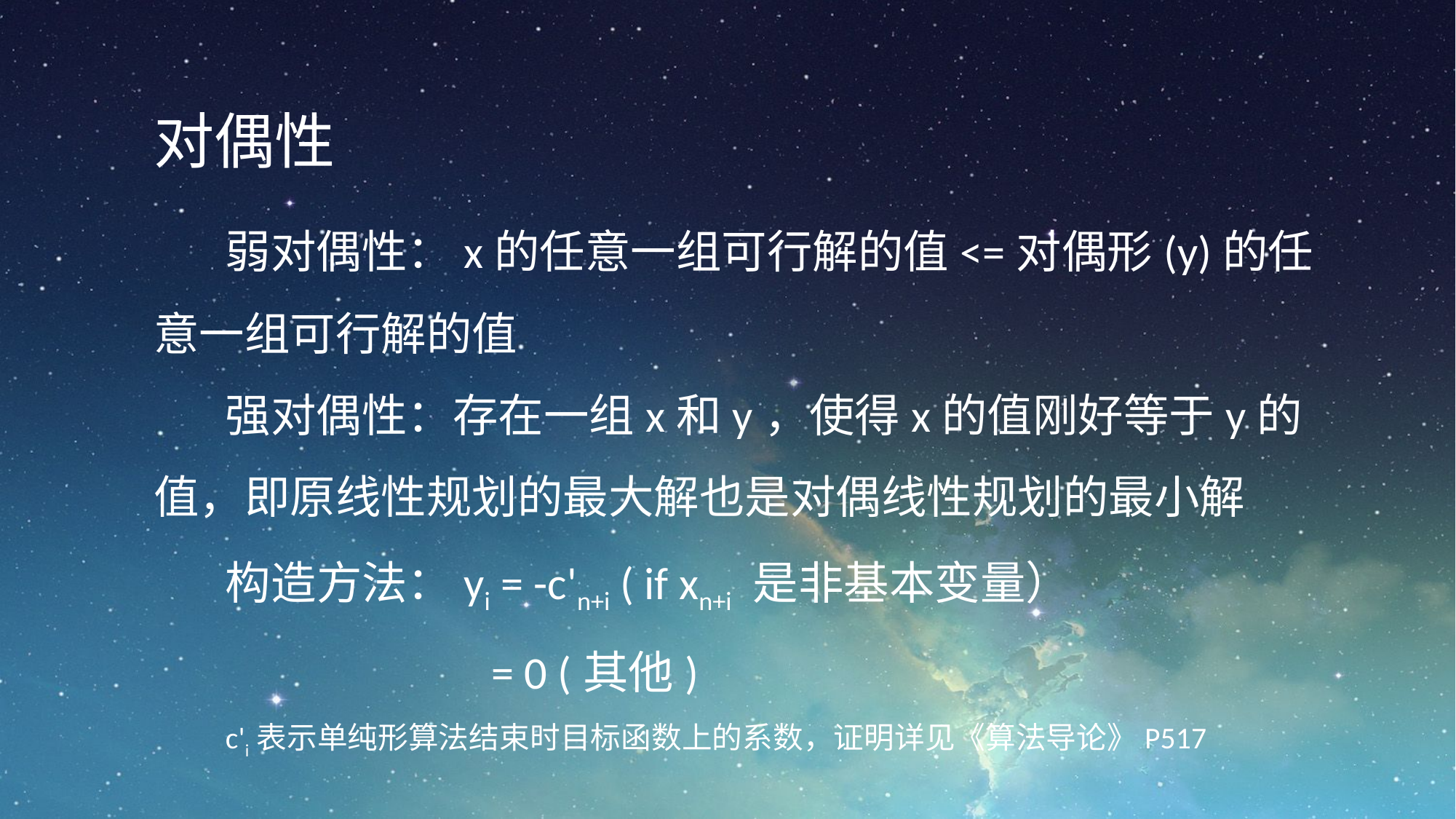

对偶性
弱对偶性：x的任意一组可行解的值<=对偶形(y)的任意一组可行解的值
强对偶性：存在一组x和y，使得x的值刚好等于y的值，即原线性规划的最大解也是对偶线性规划的最小解
构造方法：yi = -c'n+i ( if xn+i 是非基本变量）
            		 = 0 (其他)
c'i表示单纯形算法结束时目标函数上的系数，证明详见《算法导论》P517